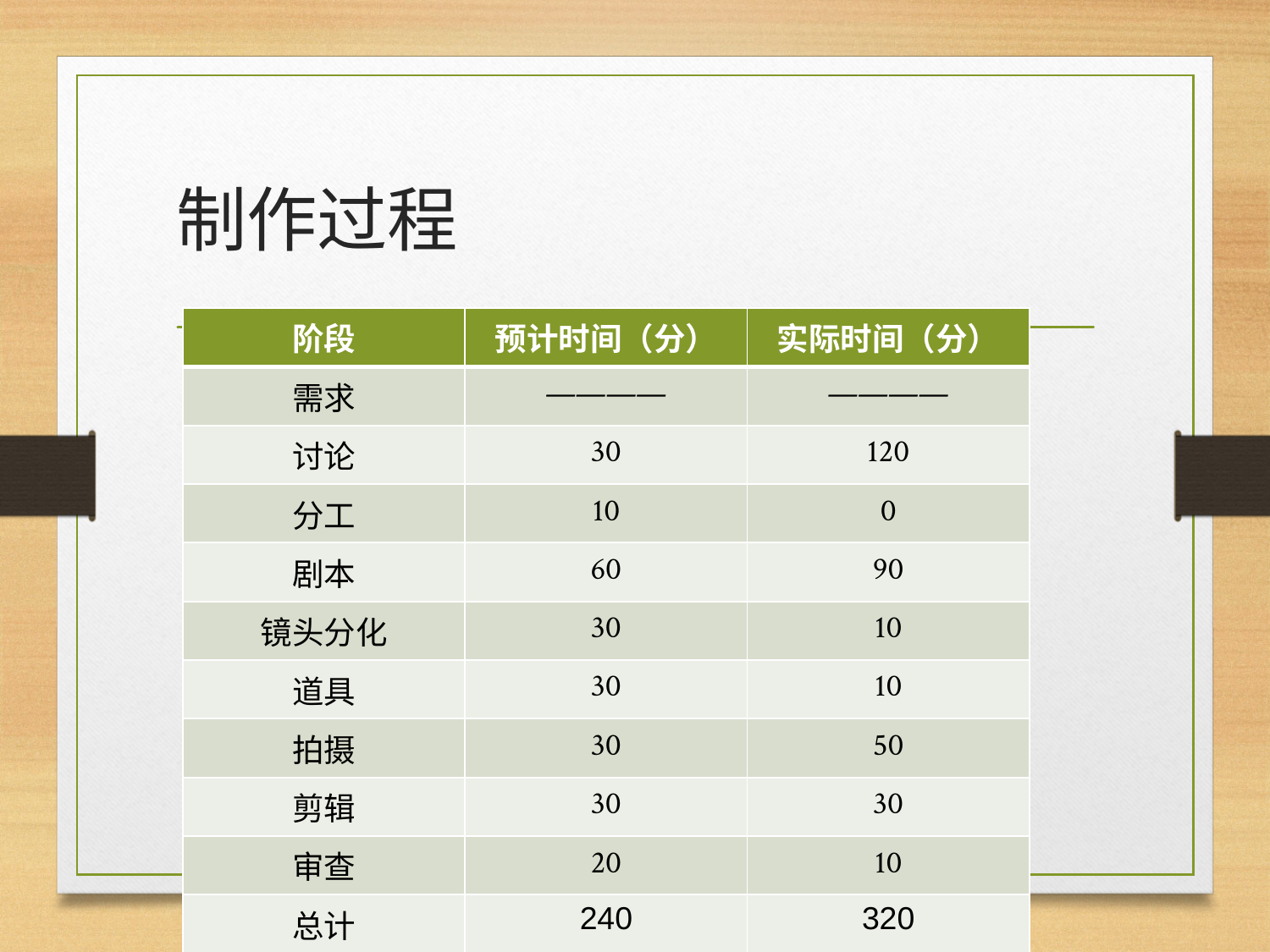

# 制作过程
| 阶段 | 预计时间（分） | 实际时间（分） |
| --- | --- | --- |
| 需求 | ———— | ———— |
| 讨论 | 30 | 120 |
| 分工 | 10 | 0 |
| 剧本 | 60 | 90 |
| 镜头分化 | 30 | 10 |
| 道具 | 30 | 10 |
| 拍摄 | 30 | 50 |
| 剪辑 | 30 | 30 |
| 审查 | 20 | 10 |
| 总计 | 240 | 320 |